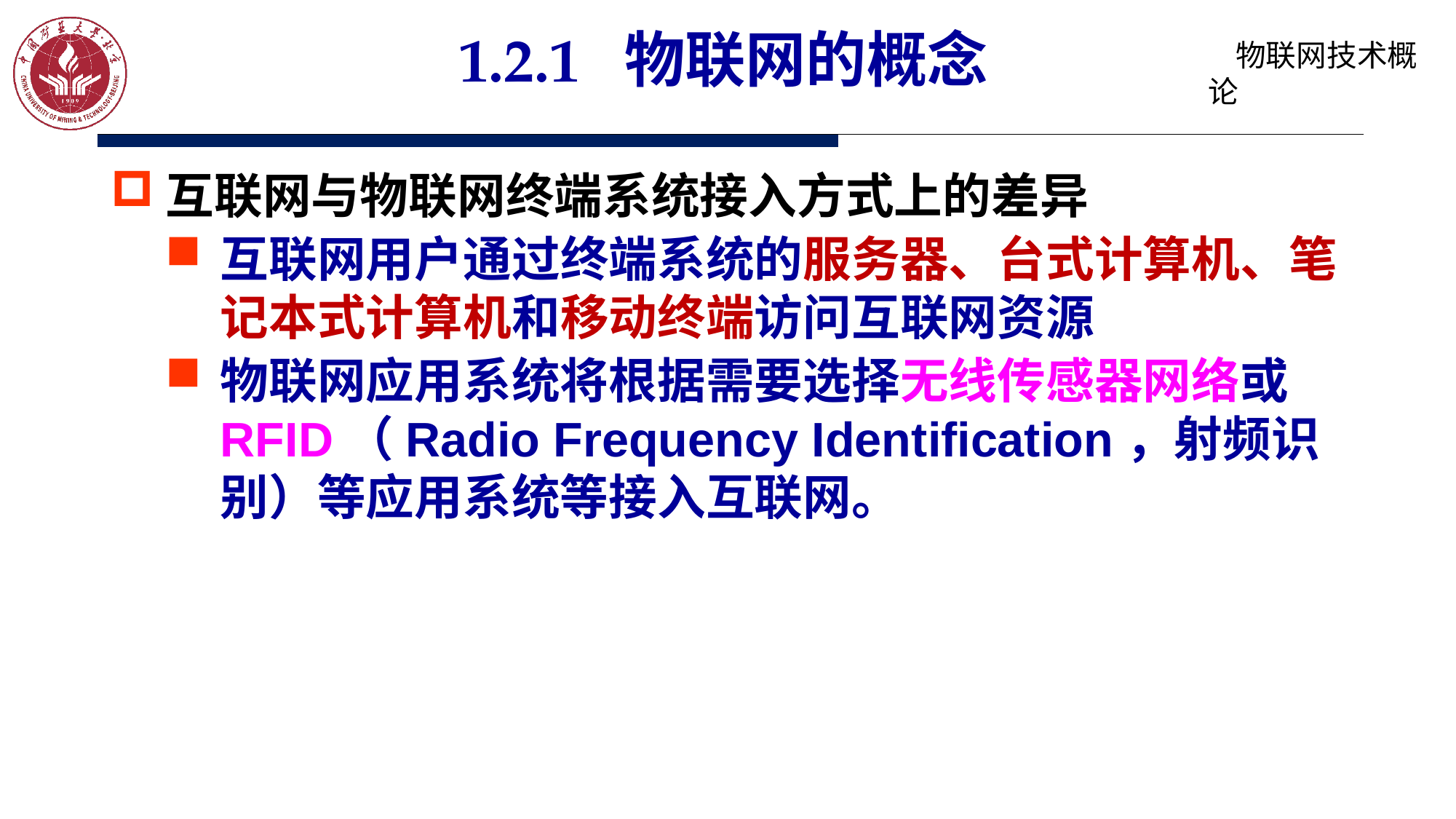

# 1.2.1  物联网的概念
互联网与物联网终端系统接入方式上的差异
互联网用户通过终端系统的服务器、台式计算机、笔记本式计算机和移动终端访问互联网资源
物联网应用系统将根据需要选择无线传感器网络或RFID（Radio Frequency Identification，射频识别）等应用系统等接入互联网。